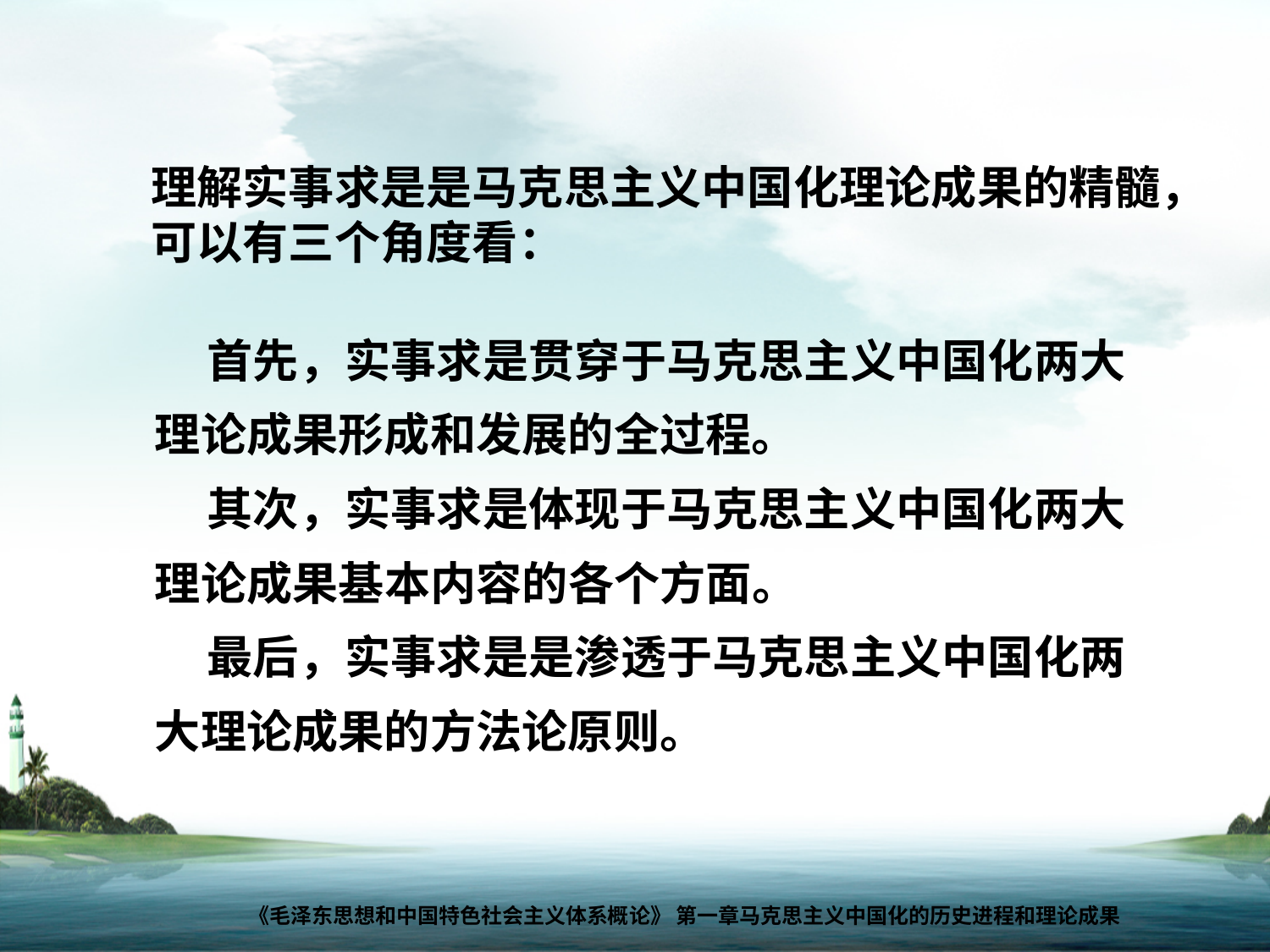

理解实事求是是马克思主义中国化理论成果的精髓，可以有三个角度看：
    首先，实事求是贯穿于马克思主义中国化两大理论成果形成和发展的全过程。
    其次，实事求是体现于马克思主义中国化两大理论成果基本内容的各个方面。
    最后，实事求是是渗透于马克思主义中国化两大理论成果的方法论原则。
《毛泽东思想和中国特色社会主义体系概论》 第一章马克思主义中国化的历史进程和理论成果